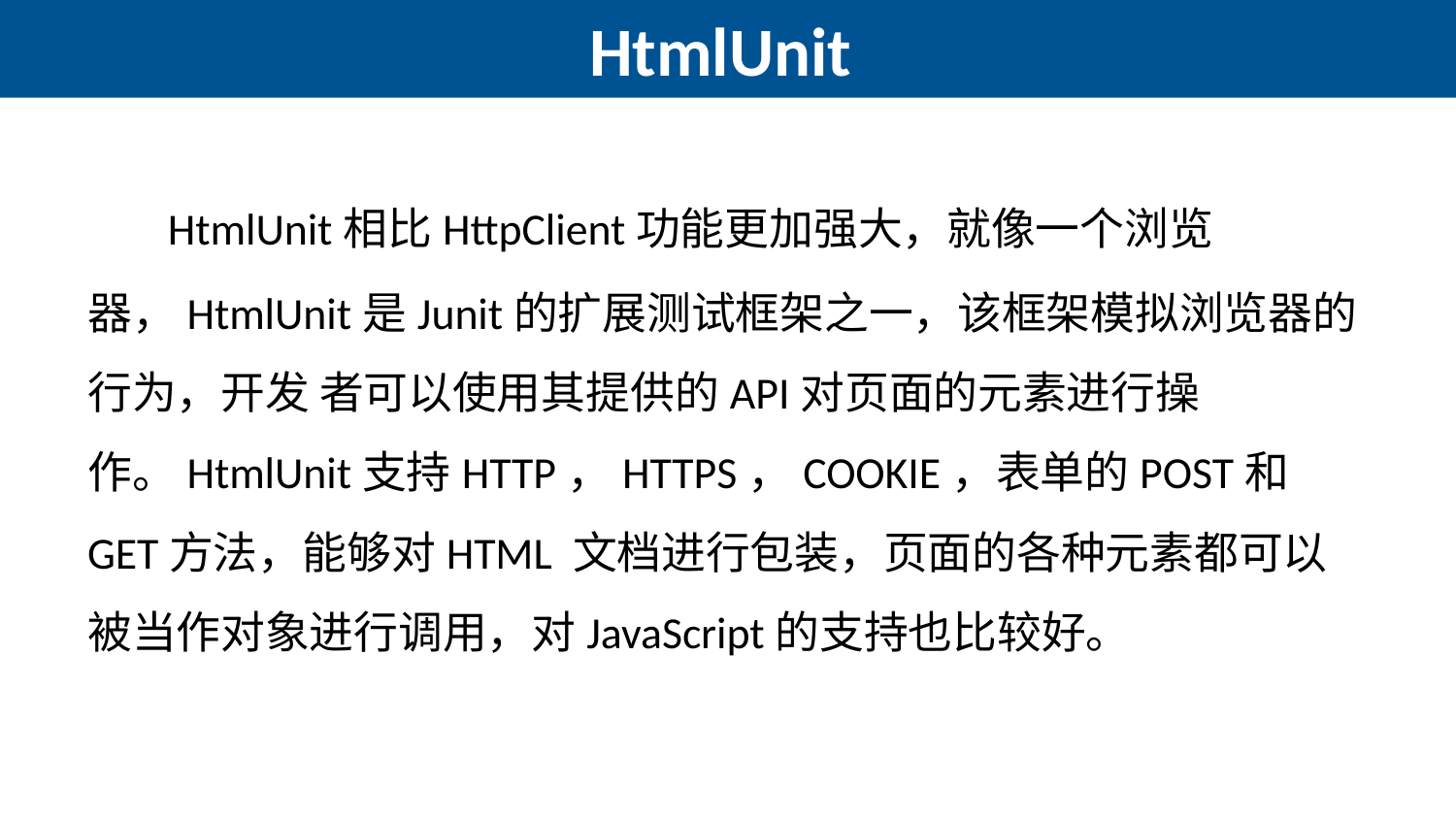

# HtmlUnit
　HtmlUnit相比HttpClient功能更加强大，就像一个浏览器，HtmlUnit是Junit的扩展测试框架之一，该框架模拟浏览器的行为，开发 者可以使用其提供的API对页面的元素进行操作。HtmlUnit支持HTTP，HTTPS，COOKIE，表单的POST和GET方法，能够对HTML 文档进行包装，页面的各种元素都可以被当作对象进行调用，对JavaScript的支持也比较好。